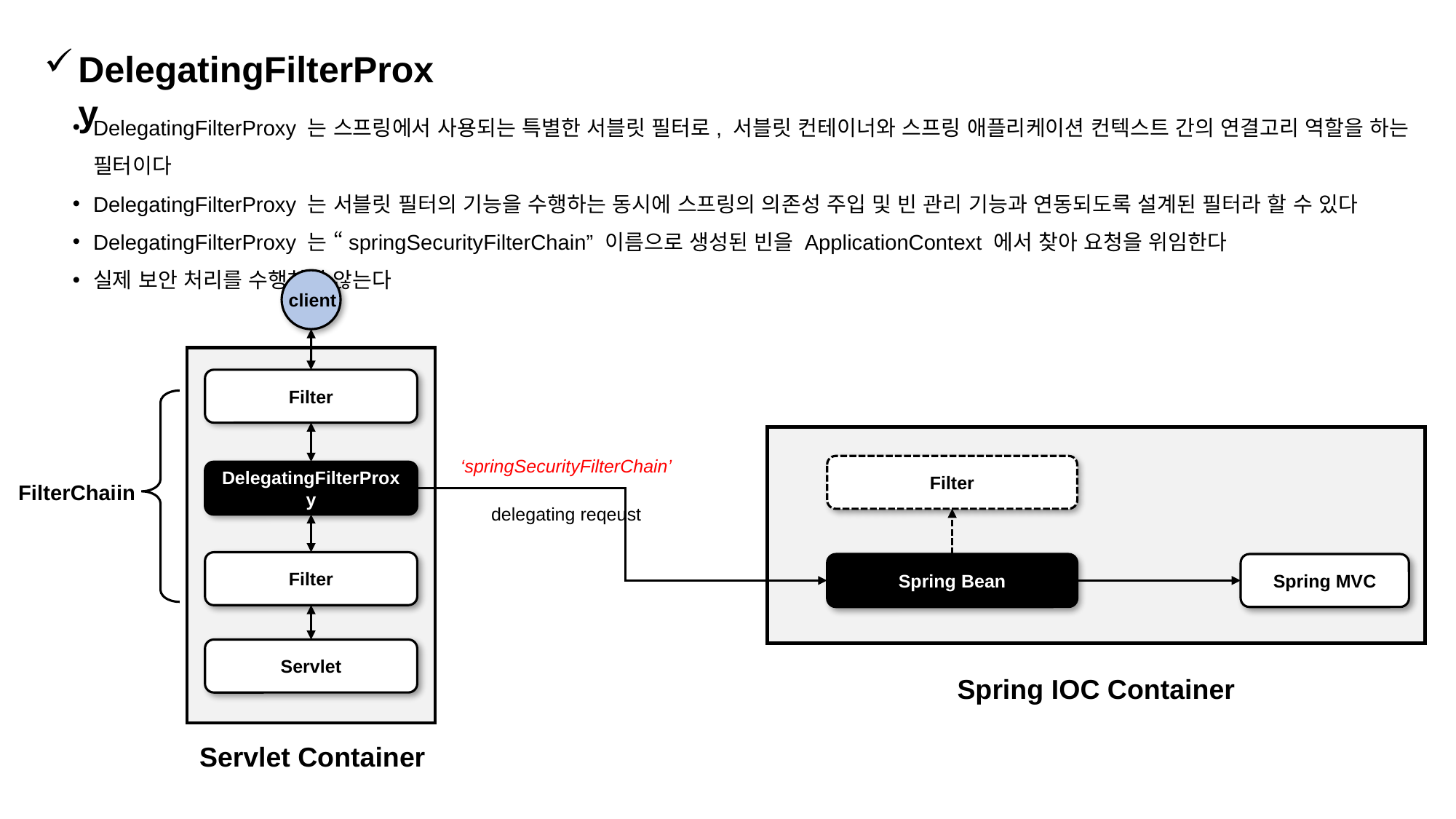

DelegatingFilterProxy
DelegatingFilterProxy 는 스프링에서 사용되는 특별한 서블릿 필터로, 서블릿 컨테이너와 스프링 애플리케이션 컨텍스트 간의 연결고리 역할을 하는 필터이다
DelegatingFilterProxy 는 서블릿 필터의 기능을 수행하는 동시에 스프링의 의존성 주입 및 빈 관리 기능과 연동되도록 설계된 필터라 할 수 있다
DelegatingFilterProxy 는 “springSecurityFilterChain” 이름으로 생성된 빈을 ApplicationContext 에서 찾아 요청을 위임한다
실제 보안 처리를 수행하지 않는다

client

Filter

 ‘springSecurityFilterChain’
Filter
DelegatingFilterProxy
FilterChaiin
delegating reqeust
Filter
Spring Bean
Spring MVC
Servlet
Spring IOC Container
Servlet Container